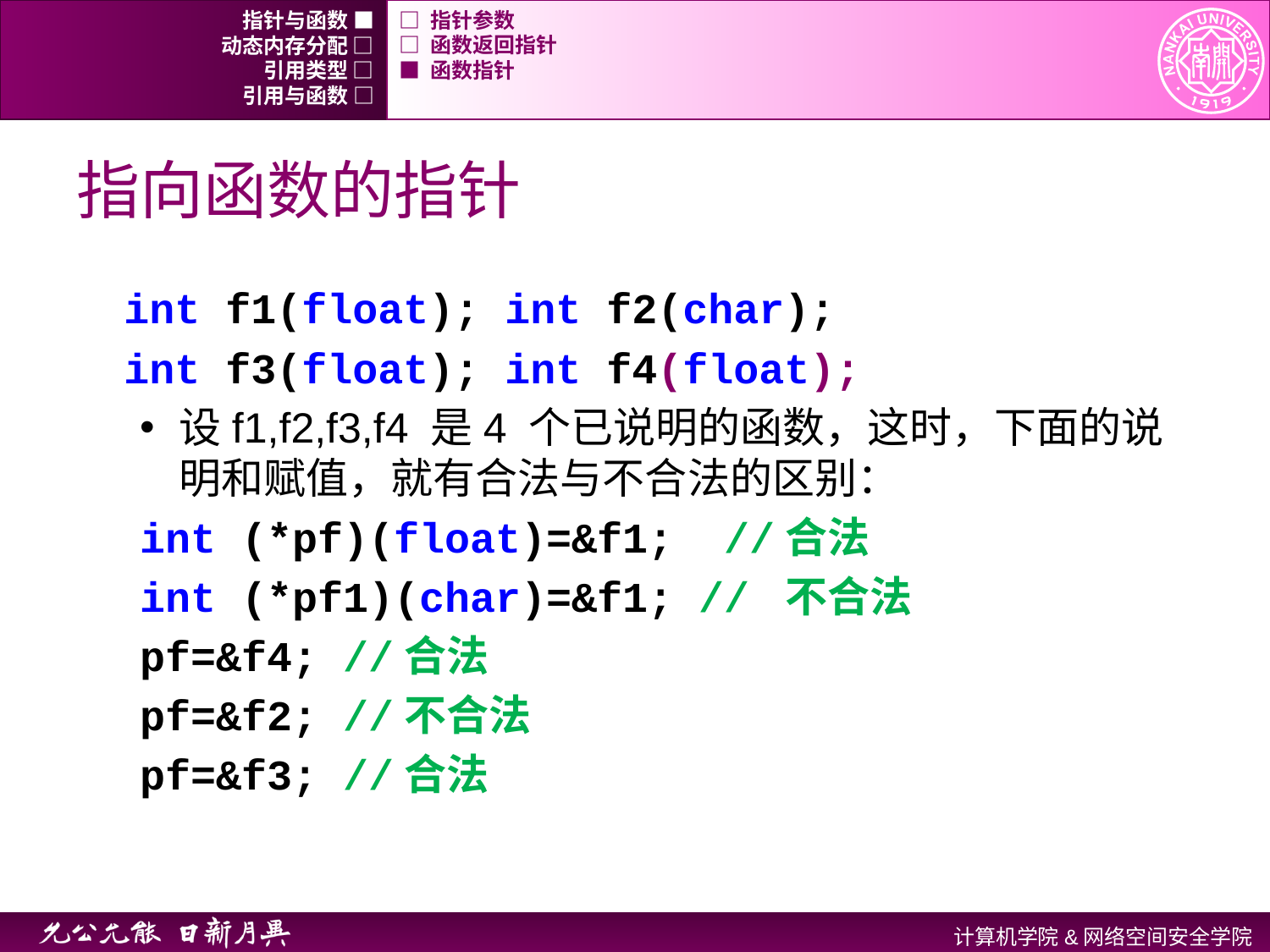

指针与函数 ■
□ 指针参数
动态内存分配 □
□ 函数返回指针
引用类型 □
■ 函数指针
引用与函数 □

# 指向函数的指针
	int f1(float); int f2(char);
 	int f3(float); int f4(float);
设f1,f2,f3,f4 是4 个已说明的函数，这时，下面的说明和赋值，就有合法与不合法的区别：
int (*pf)(float)=&f1;  //合法
int (*pf1)(char)=&f1; // 不合法
pf=&f4; //合法
pf=&f2; //不合法
pf=&f3; //合法